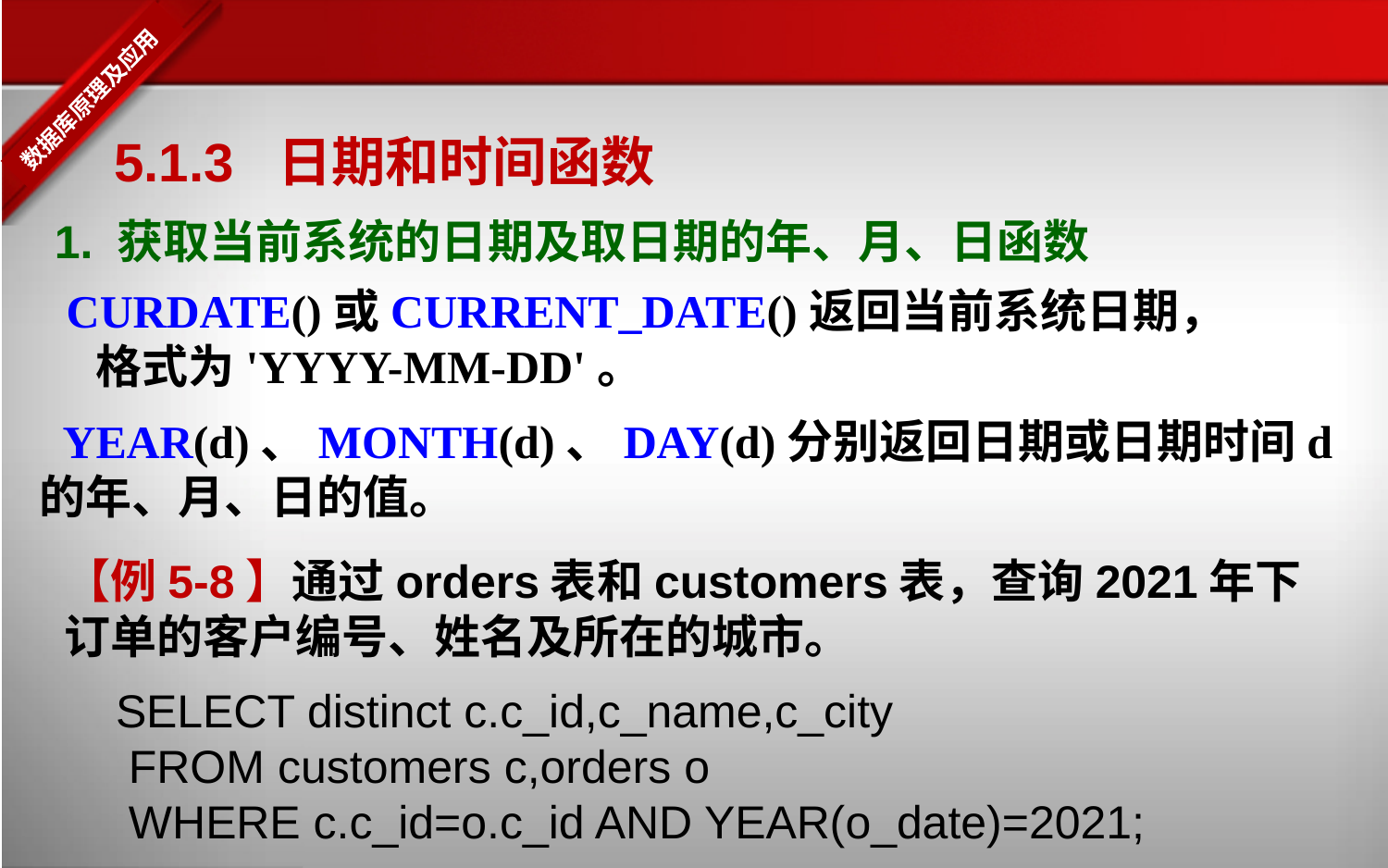

5.1.3  日期和时间函数
1. 获取当前系统的日期及取日期的年、月、日函数
  CURDATE()或CURRENT_DATE()返回当前系统日期，
    格式为'YYYY-MM-DD'。
  YEAR(d)、MONTH(d)、DAY(d)分别返回日期或日期时间d的年、月、日的值。
【例5-8】通过orders表和customers表，查询2021年下订单的客户编号、姓名及所在的城市。
SELECT distinct c.c_id,c_name,c_city
 FROM customers c,orders o
 WHERE c.c_id=o.c_id AND YEAR(o_date)=2021;